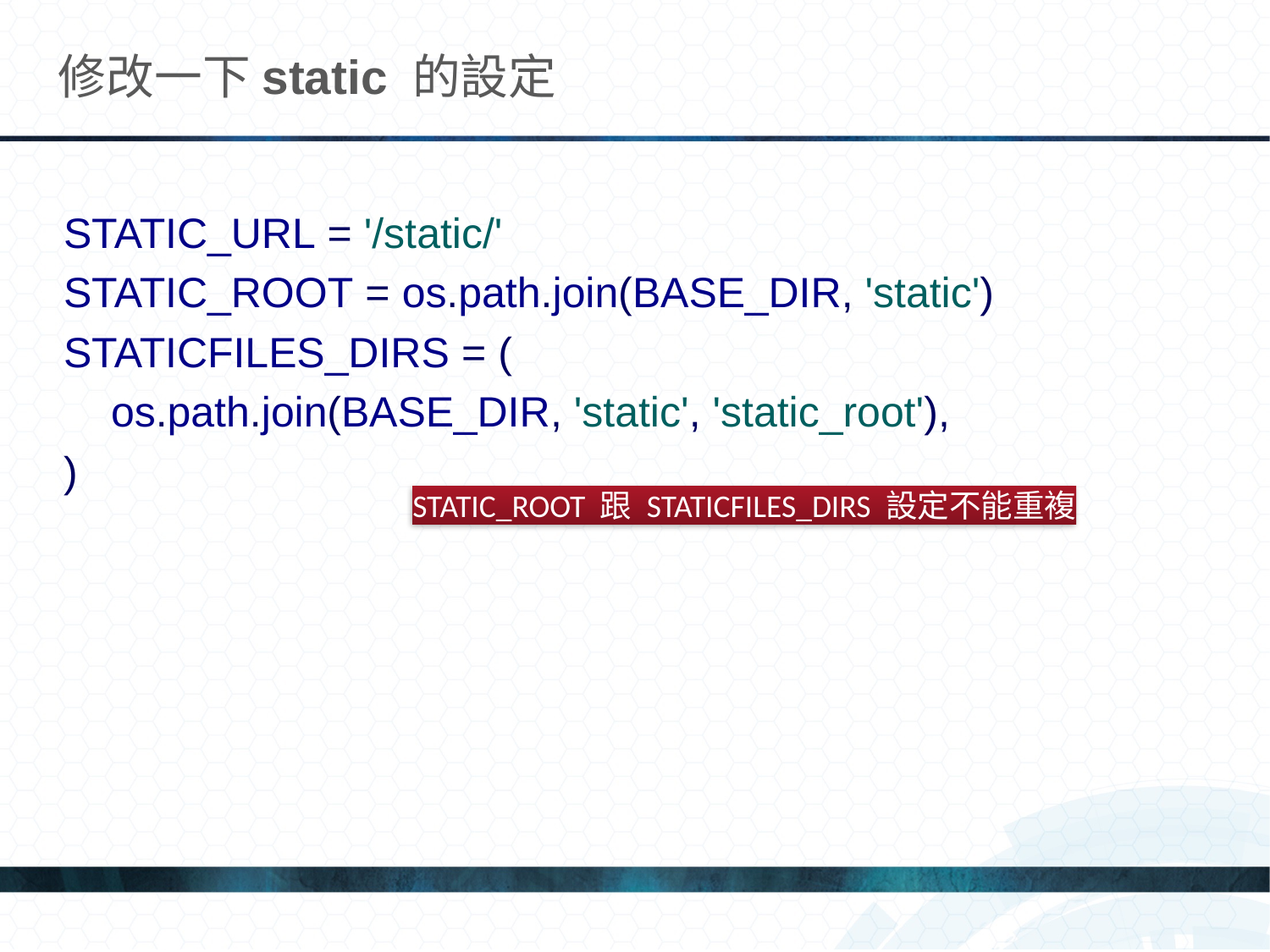

# 修改一下static 的設定
STATIC_URL = '/static/'
STATIC_ROOT = os.path.join(BASE_DIR, 'static')
STATICFILES_DIRS = (
    os.path.join(BASE_DIR, 'static', 'static_root'),
)
STATIC_ROOT 跟 STATICFILES_DIRS 設定不能重複